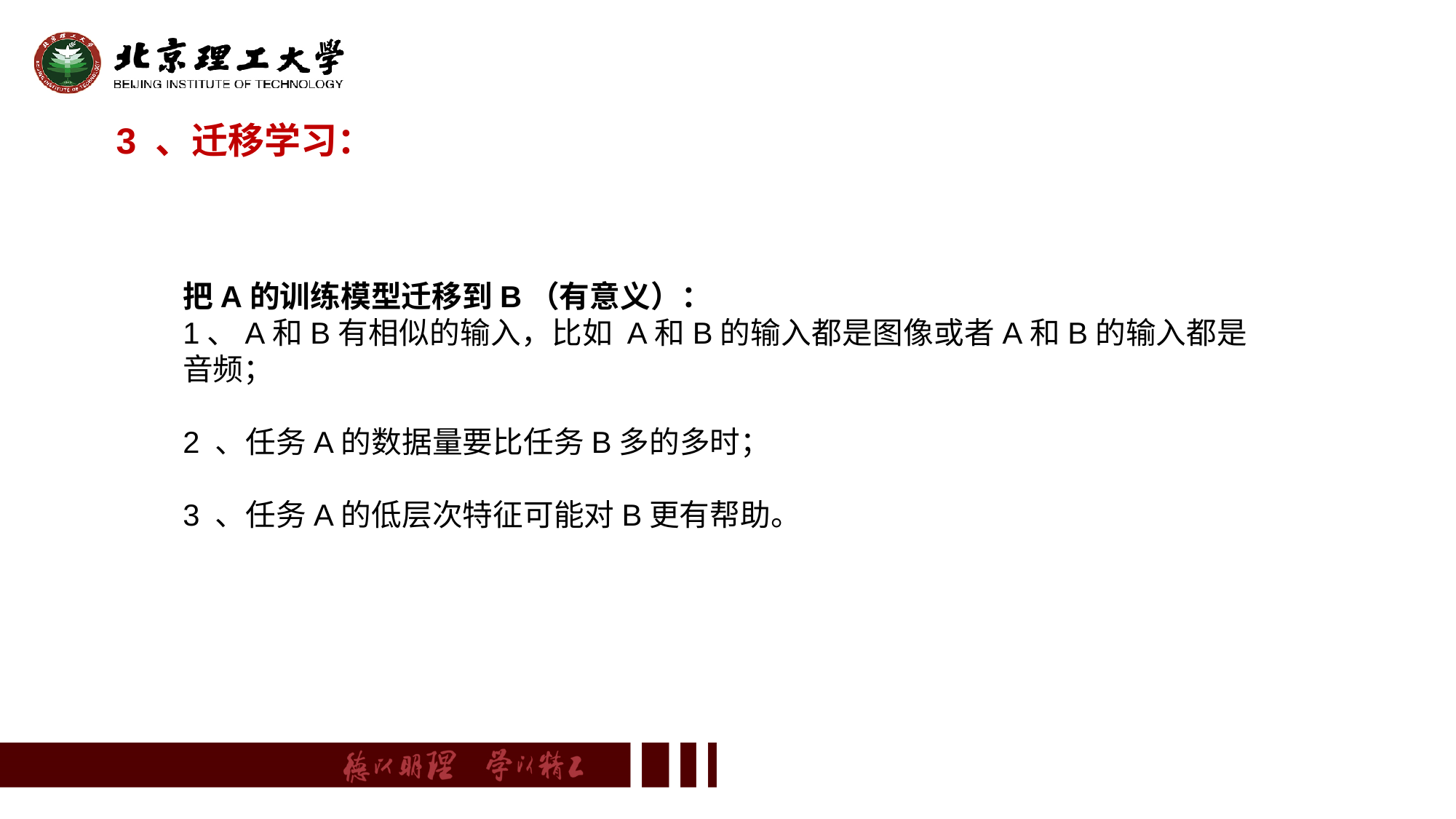

3 、迁移学习：
把A的训练模型迁移到B（有意义）：
1、A和B有相似的输入，比如 A和B的输入都是图像或者A和B的输入都是音频；

2 、任务A的数据量要比任务B多的多时；

3 、任务A的低层次特征可能对B更有帮助。